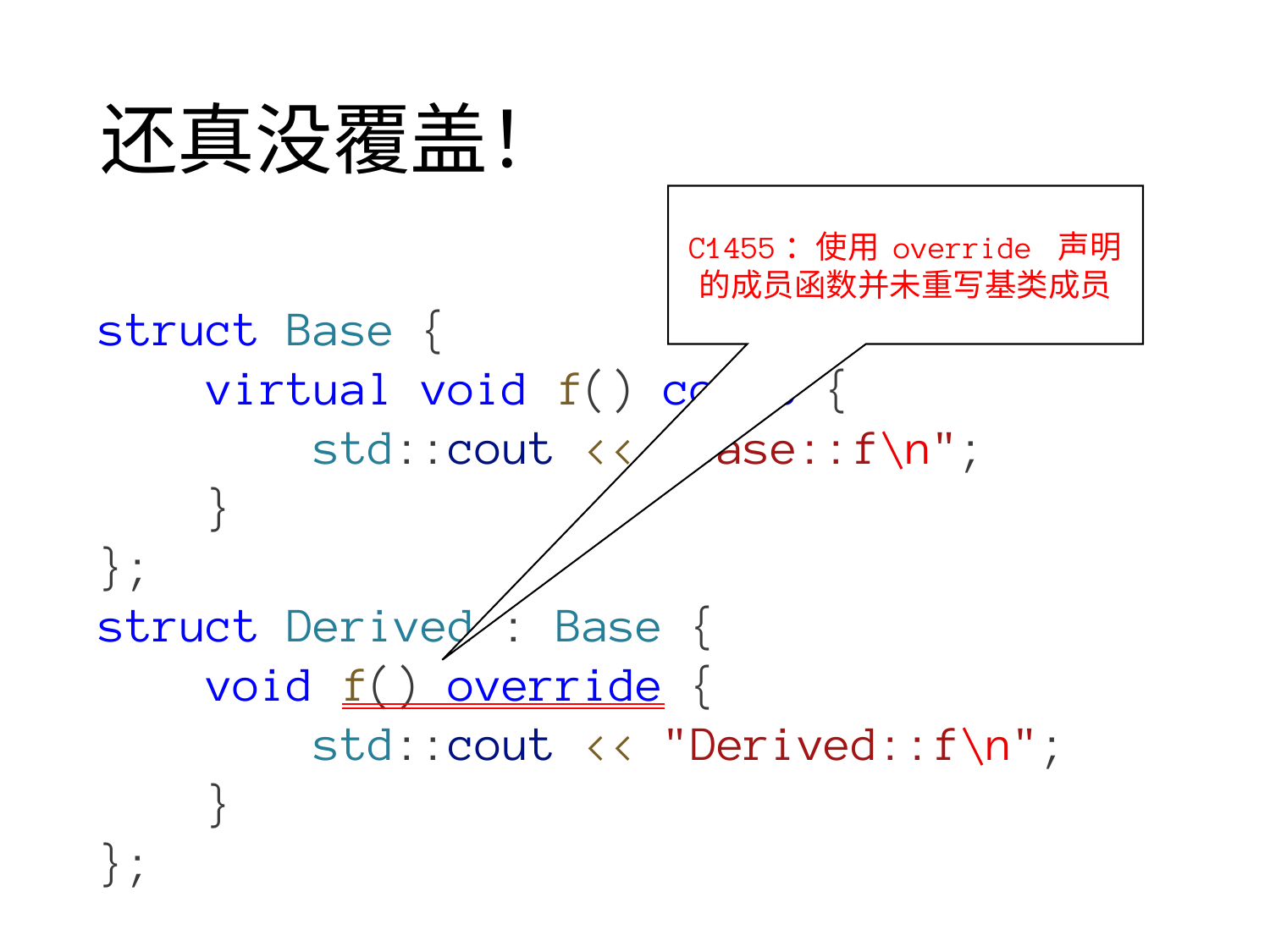

# 还真没覆盖！
C1455：使用 override 声明的成员函数并未重写基类成员
struct Base {
    virtual void f() const {
        std::cout << "Base::f\n";
    }
};
struct Derived : Base {
    void f() override {
        std::cout << "Derived::f\n";
    }
};